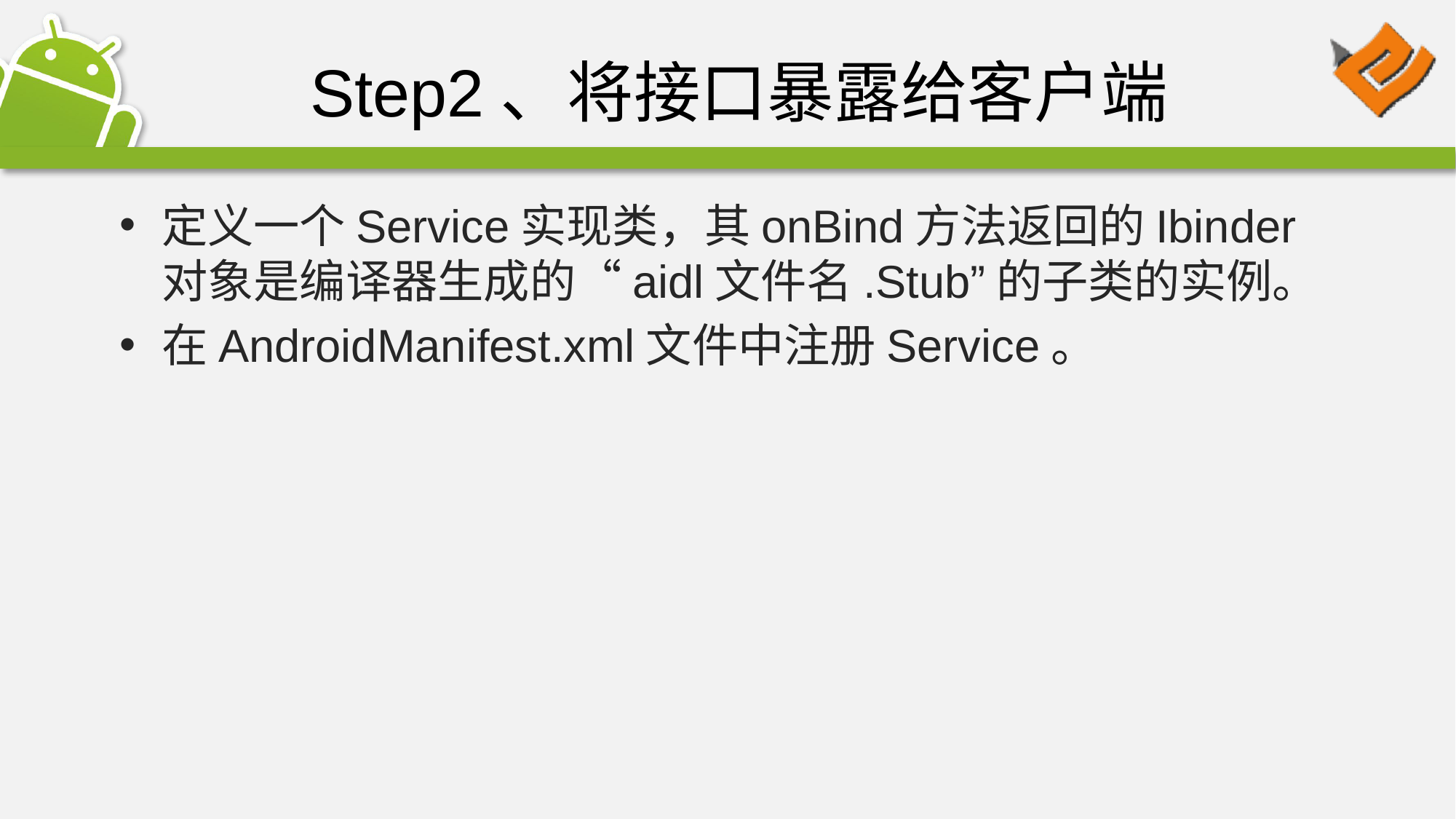

# Step2、将接口暴露给客户端
定义一个Service实现类，其onBind方法返回的Ibinder对象是编译器生成的“aidl文件名.Stub”的子类的实例。
在AndroidManifest.xml文件中注册Service。